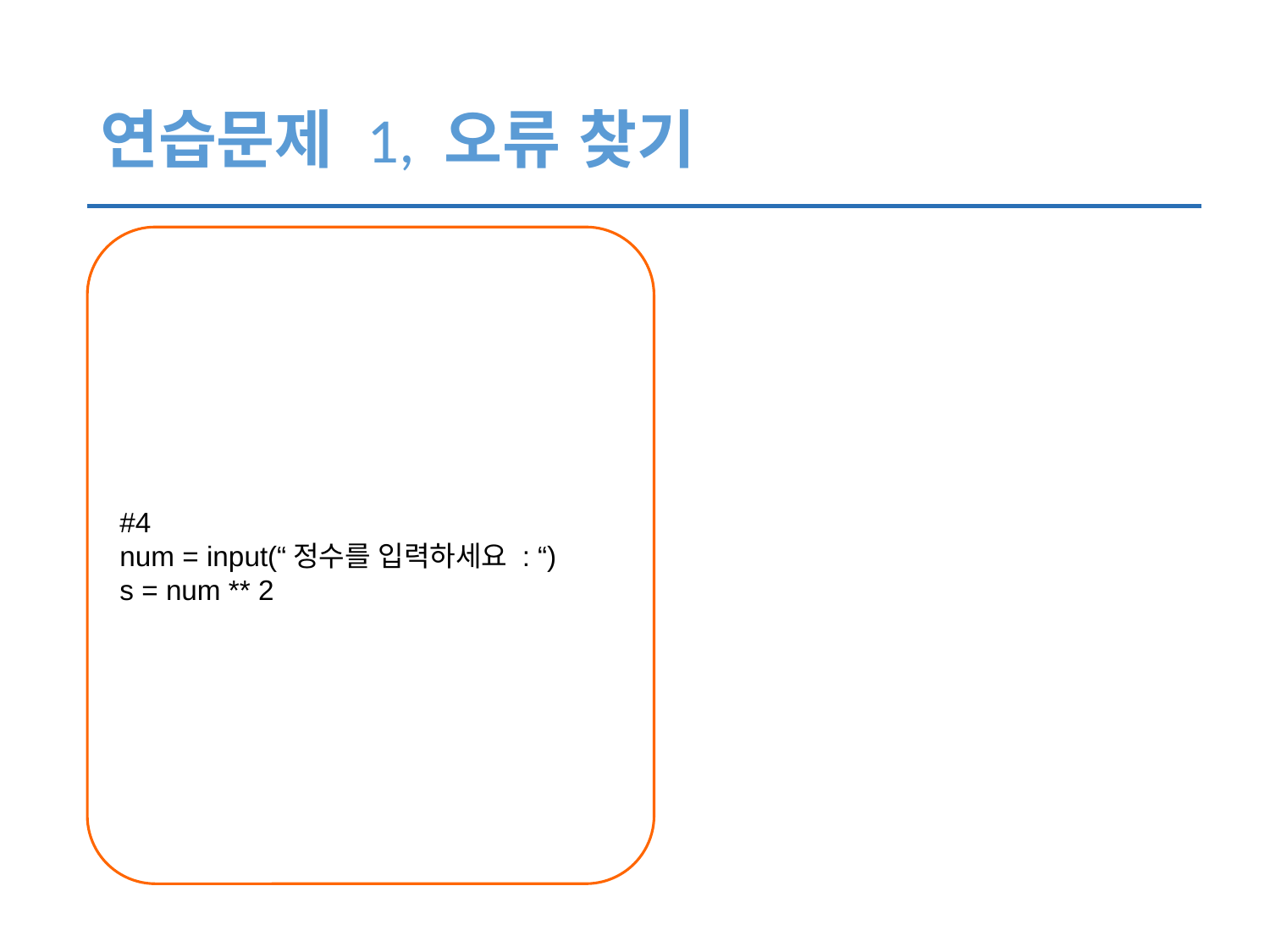

# 연습문제 1, 오류 찾기

#4
num = input(“정수를 입력하세요 : “)
s = num ** 2